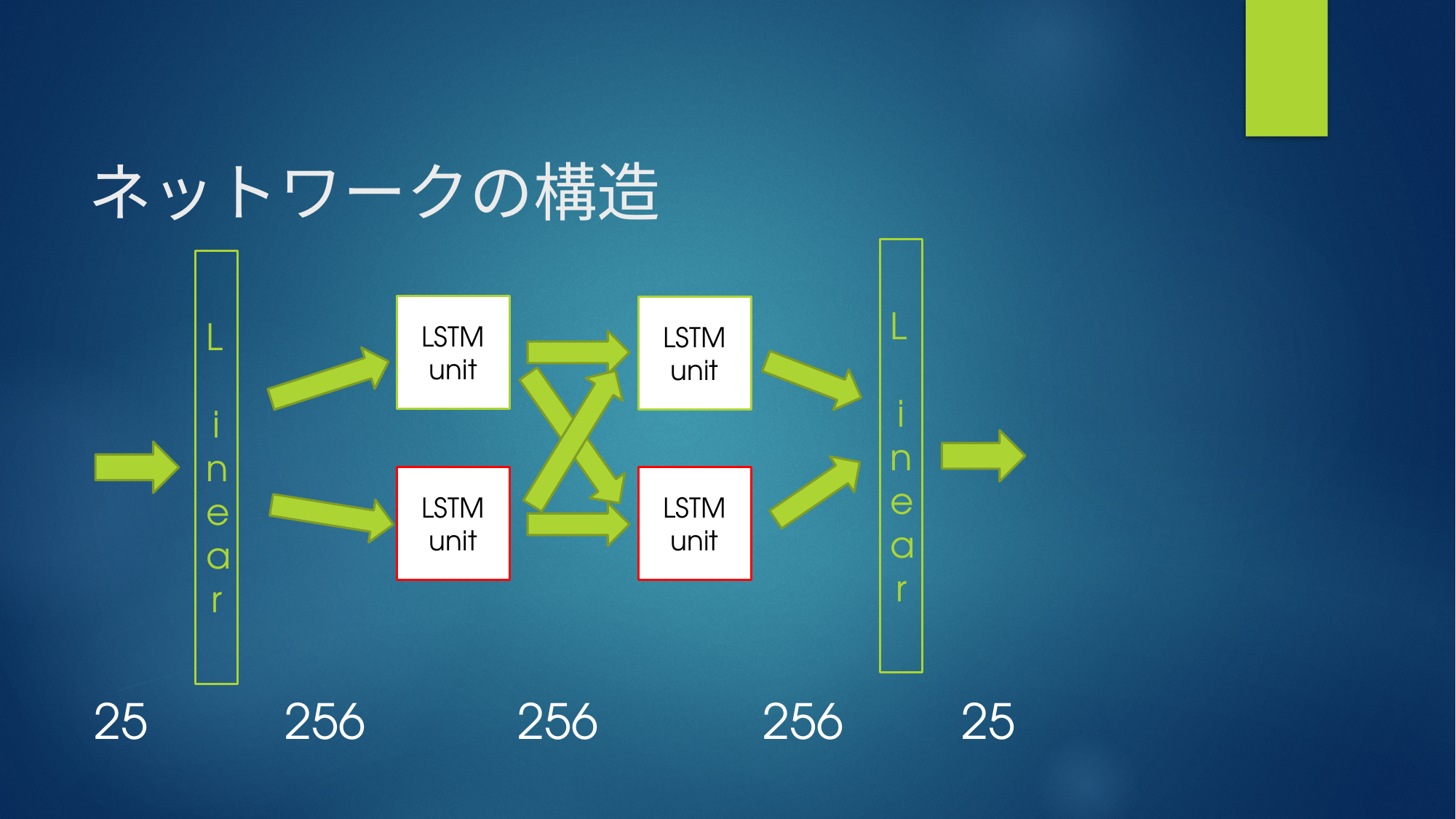

# ネットワークの構造
L　inear
L　inear
LSTM unit
LSTM unit

LSTM unit
LSTM unit

25
25
256
256
256